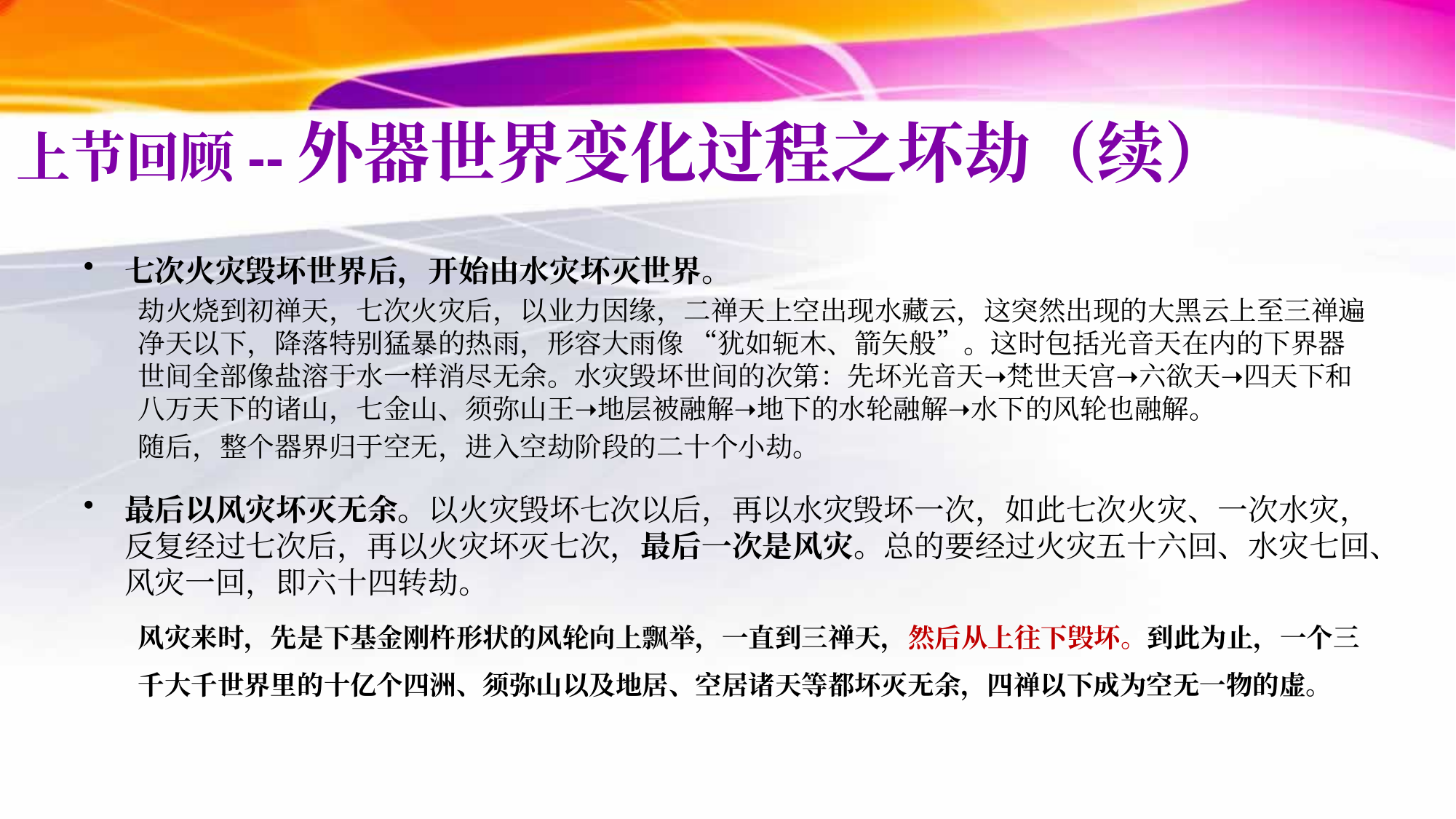

# 上节回顾--外器世界变化过程之坏劫（续）
七次火灾毁坏世界后，开始由水灾坏灭世界。
劫火烧到初禅天，七次火灾后，以业力因缘，二禅天上空出现水藏云，这突然出现的大黑云上至三禅遍净天以下，降落特别猛暴的热雨，形容大雨像 “犹如轭木、箭矢般”。这时包括光音天在内的下界器世间全部像盐溶于水一样消尽无余。水灾毁坏世间的次第：先坏光音天➝梵世天宫➝六欲天➝四天下和八万天下的诸山，七金山、须弥山王➝地层被融解➝地下的水轮融解➝水下的风轮也融解。
随后，整个器界归于空无，进入空劫阶段的二十个小劫。

最后以风灾坏灭无余。以火灾毁坏七次以后，再以水灾毁坏一次，如此七次火灾、一次水灾，反复经过七次后，再以火灾坏灭七次，最后一次是风灾。总的要经过火灾五十六回、水灾七回、风灾一回，即六十四转劫。
风灾来时，先是下基金刚杵形状的风轮向上飘举，一直到三禅天，然后从上往下毁坏。到此为止，一个三千大千世界里的十亿个四洲、须弥山以及地居、空居诸天等都坏灭无余，四禅以下成为空无一物的虚。